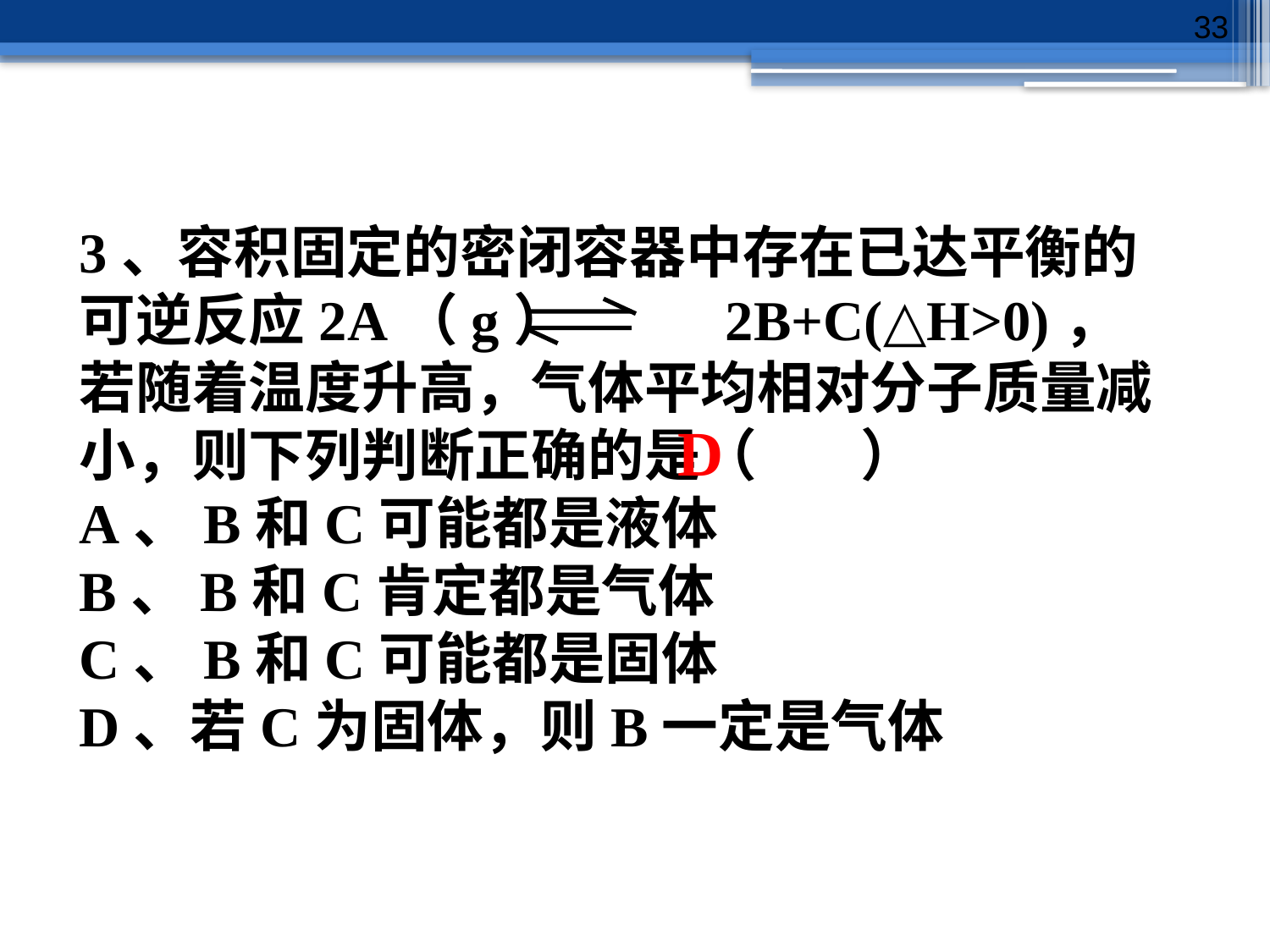

33
3、容积固定的密闭容器中存在已达平衡的
可逆反应2A（g）           2B+C(△H>0)，若随着温度升高，气体平均相对分子质量减小，则下列判断正确的是（        ）
A、B和C可能都是液体
B、B和C肯定都是气体
C、B和C可能都是固体
D、若C为固体，则B一定是气体

D